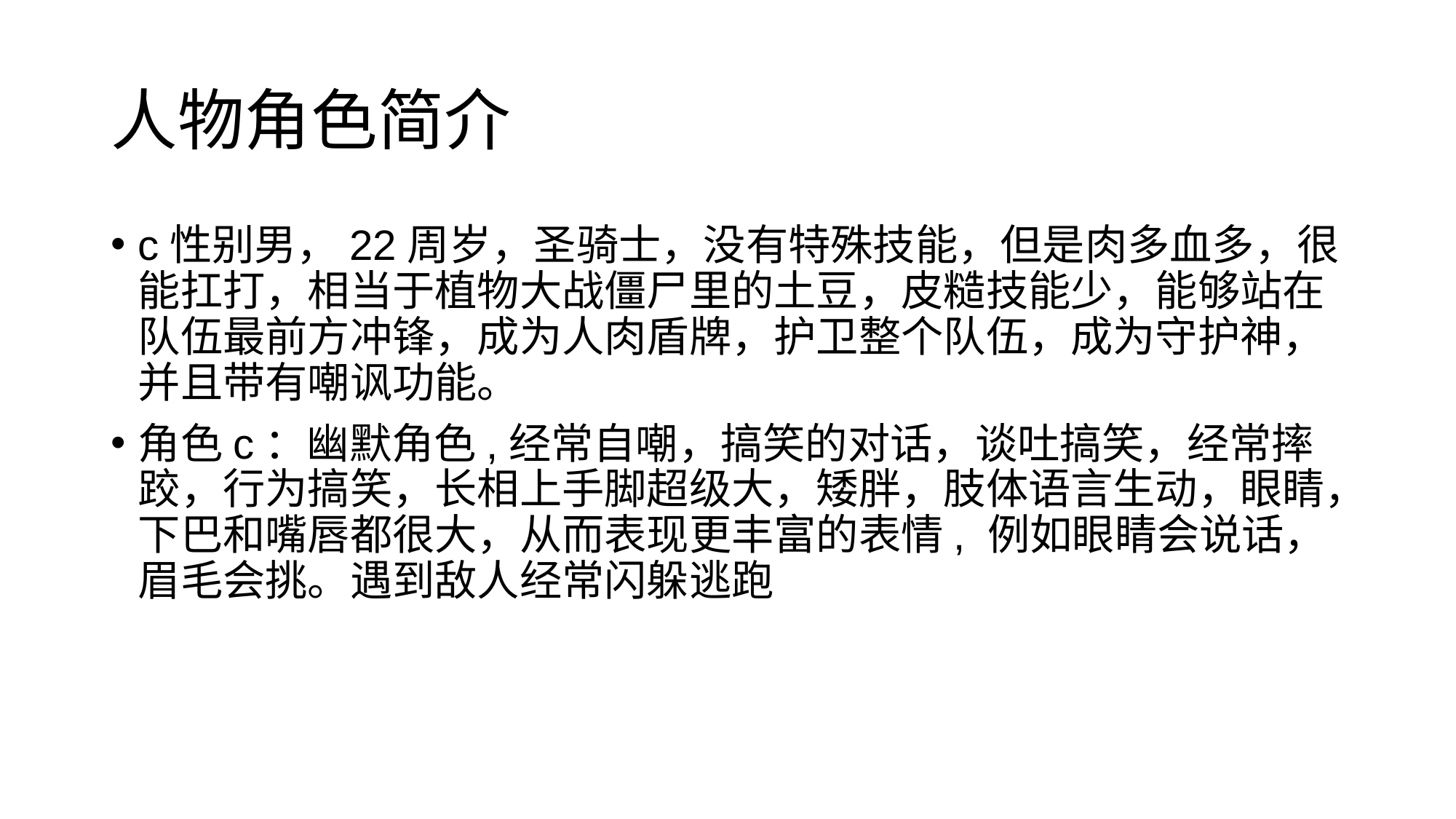

# 人物角色简介
c性别男，22周岁，圣骑士，没有特殊技能，但是肉多血多，很能扛打，相当于植物大战僵尸里的土豆，皮糙技能少，能够站在队伍最前方冲锋，成为人肉盾牌，护卫整个队伍，成为守护神，并且带有嘲讽功能。
角色c：幽默角色,经常自嘲，搞笑的对话，谈吐搞笑，经常摔跤，行为搞笑，长相上手脚超级大，矮胖，肢体语言生动，眼睛，下巴和嘴唇都很大，从而表现更丰富的表情, 例如眼睛会说话，眉毛会挑。遇到敌人经常闪躲逃跑